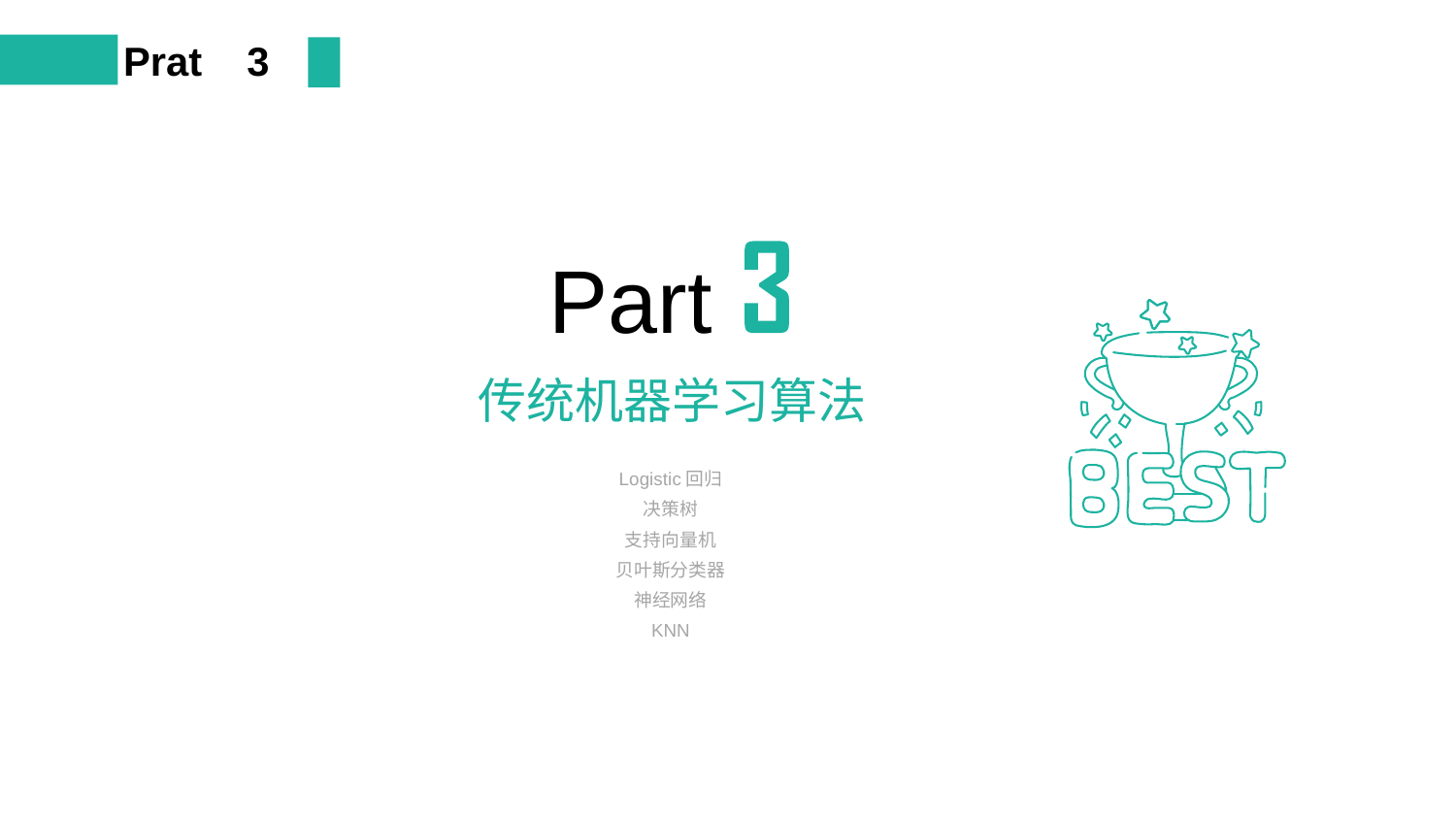

Prat    3

Part

传统机器学习算法
Logistic回归
决策树
支持向量机
贝叶斯分类器
神经网络
KNN
行业PPT模板http://www.1ppt.com/hangye/